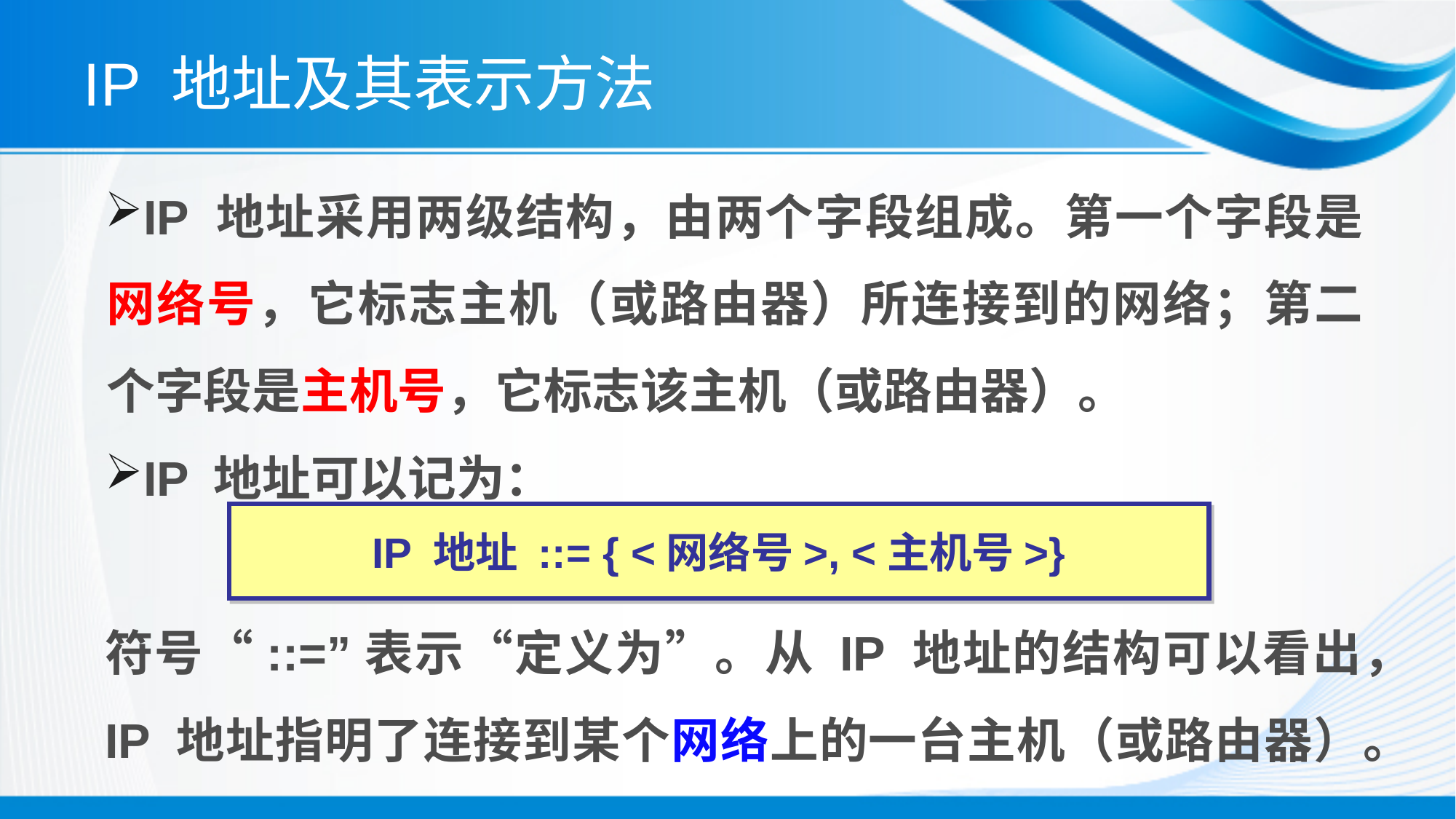

# IP 地址及其表示方法
IP 地址采用两级结构，由两个字段组成。第一个字段是网络号，它标志主机（或路由器）所连接到的网络；第二个字段是主机号，它标志该主机（或路由器）。
IP 地址可以记为：

符号“::=”表示“定义为”。从 IP 地址的结构可以看出，IP 地址指明了连接到某个网络上的一台主机（或路由器）。

IP 地址 ::= { <网络号>, <主机号>}